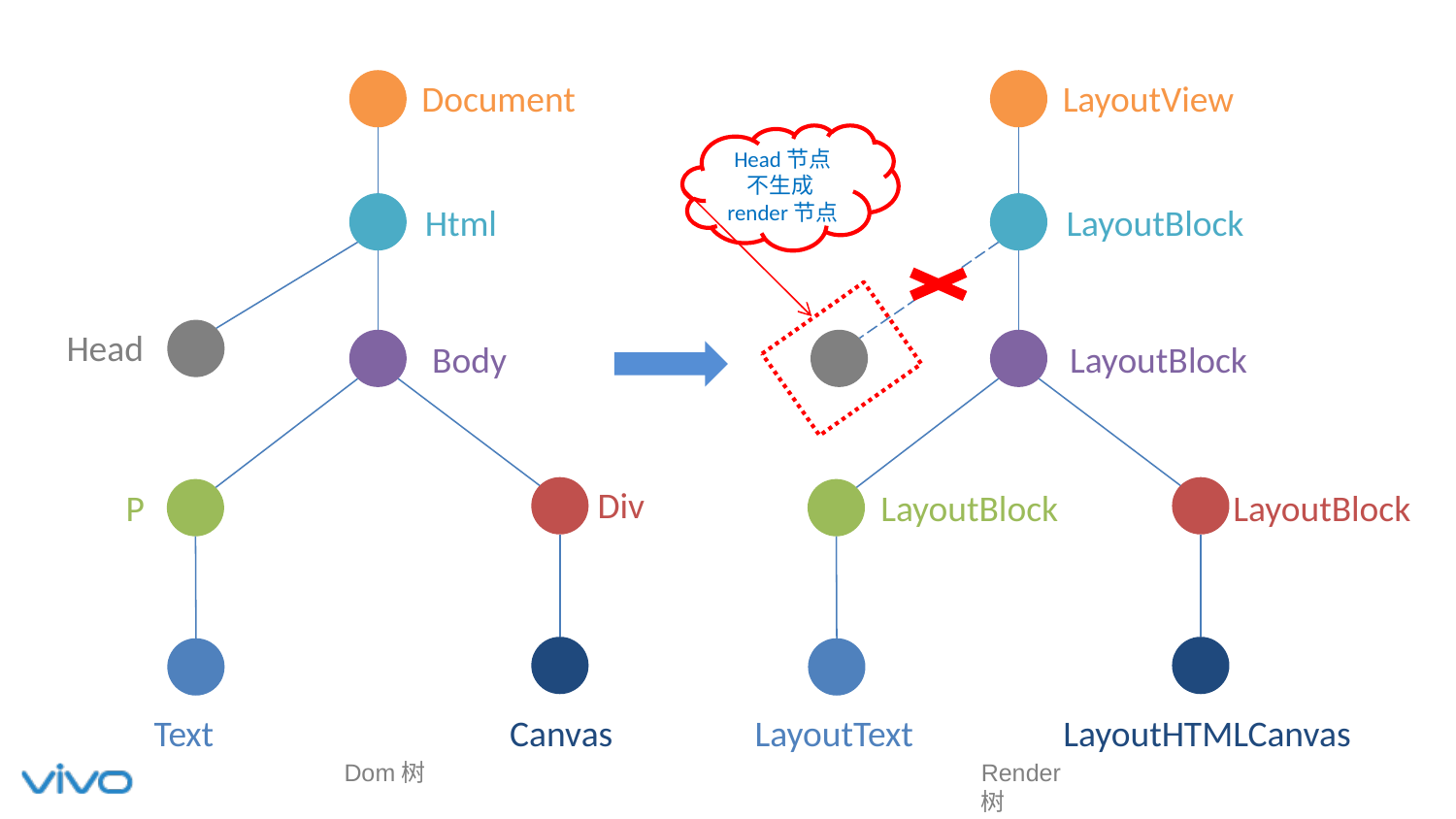

Document
LayoutView

Head节点不生成render节点

Html

LayoutBlock

Head

Body

LayoutBlock

Div

P
LayoutBlock
LayoutBlock

Text
Canvas
LayoutText
LayoutHTMLCanvas
Dom树
Render树